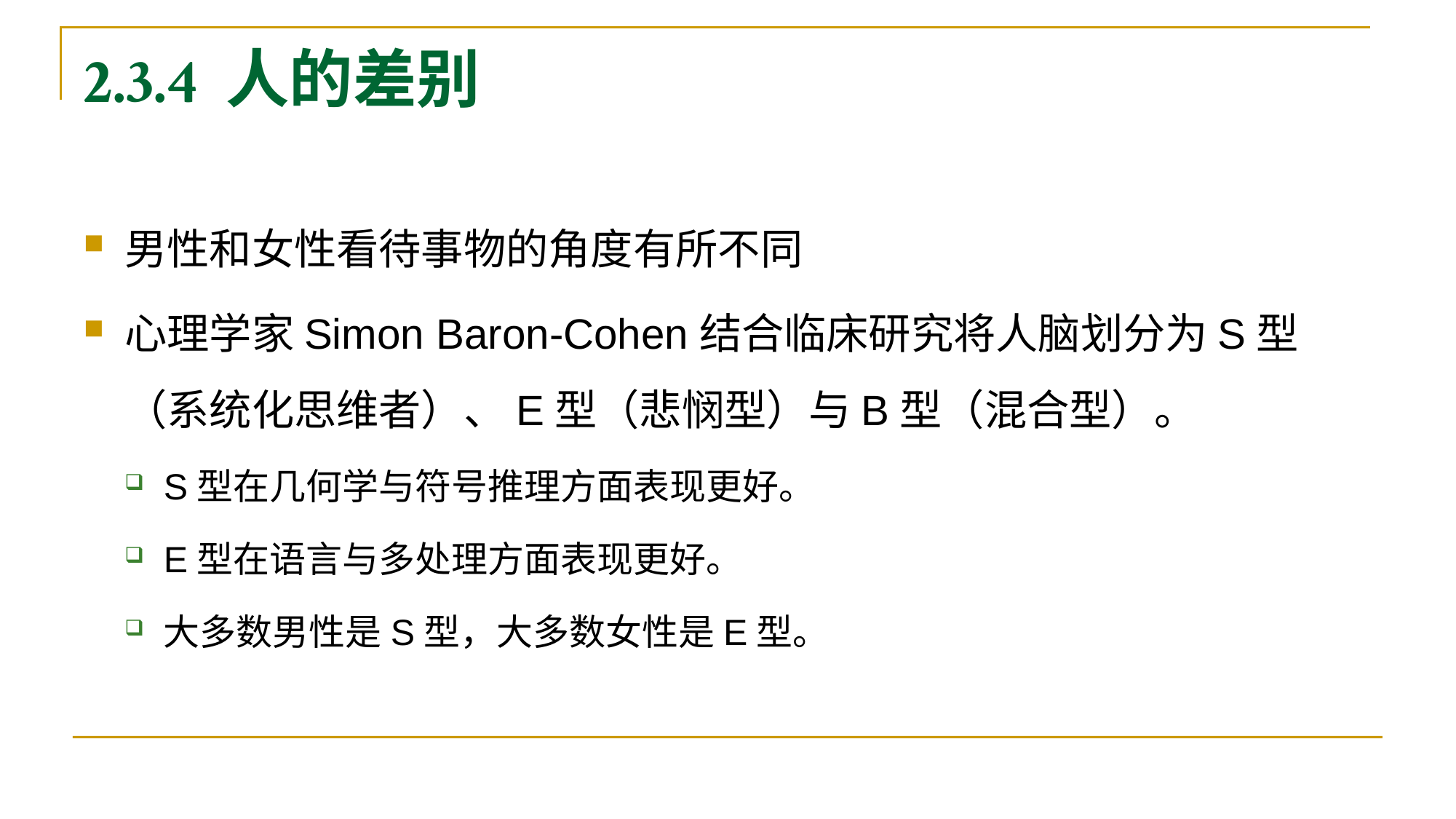

# 2.3.4 人的差别
男性和女性看待事物的角度有所不同
心理学家Simon Baron-Cohen结合临床研究将人脑划分为S型（系统化思维者）、E型（悲悯型）与B型（混合型）。
S型在几何学与符号推理方面表现更好。
E型在语言与多处理方面表现更好。
大多数男性是S型，大多数女性是E型。